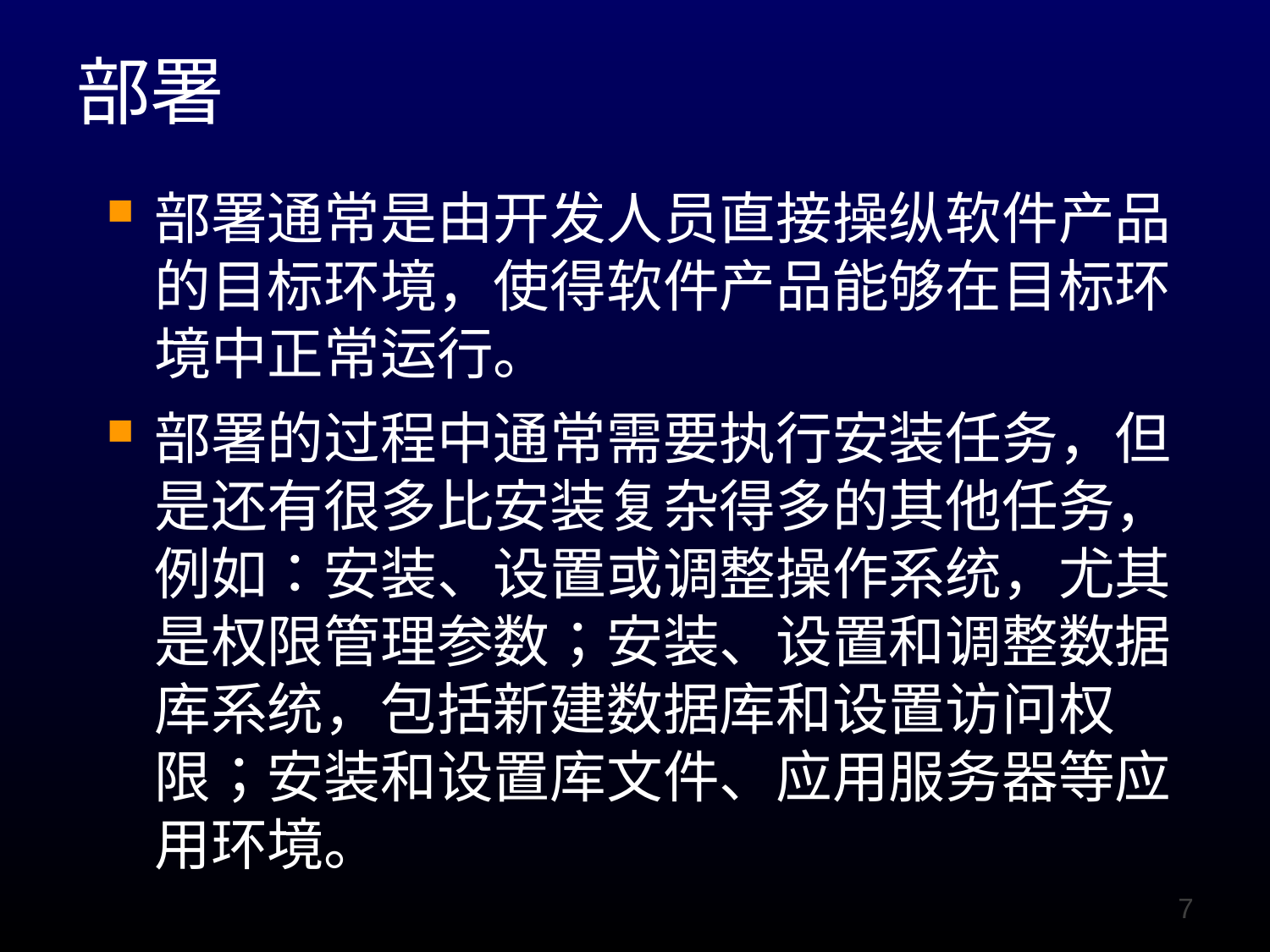

# 部署
部署通常是由开发人员直接操纵软件产品的目标环境，使得软件产品能够在目标环境中正常运行。
部署的过程中通常需要执行安装任务，但是还有很多比安装复杂得多的其他任务，例如：安装、设置或调整操作系统，尤其是权限管理参数；安装、设置和调整数据库系统，包括新建数据库和设置访问权限；安装和设置库文件、应用服务器等应用环境。
7